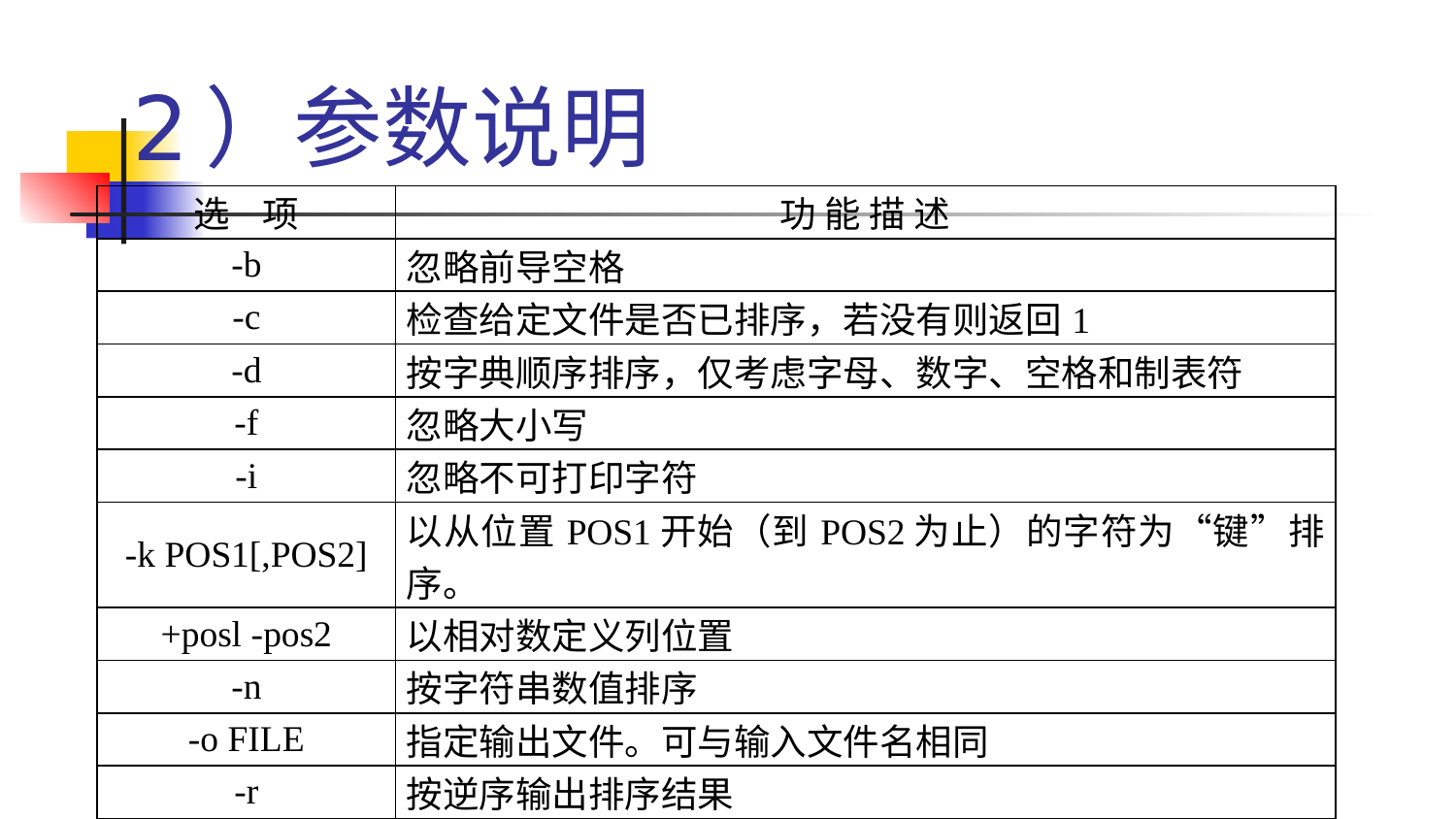

# 2）参数说明
| 选 项 | 功 能 描 述 |
| --- | --- |
| -b | 忽略前导空格 |
| -c | 检查给定文件是否已排序，若没有则返回1 |
| -d | 按字典顺序排序，仅考虑字母、数字、空格和制表符 |
| -f | 忽略大小写 |
| -i | 忽略不可打印字符 |
| -k POS1[,POS2] | 以从位置POS1开始（到POS2为止）的字符为“键”排序。 |
| +posl -pos2 | 以相对数定义列位置 |
| -n | 按字符串数值排序 |
| -o FILE | 指定输出文件。可与输入文件名相同 |
| -r | 按逆序输出排序结果 |
| -t SEP | 指定字段分隔符为SEP，默认为空格 |
| -u | 除去重复的行，使文件中的每一行唯一 |